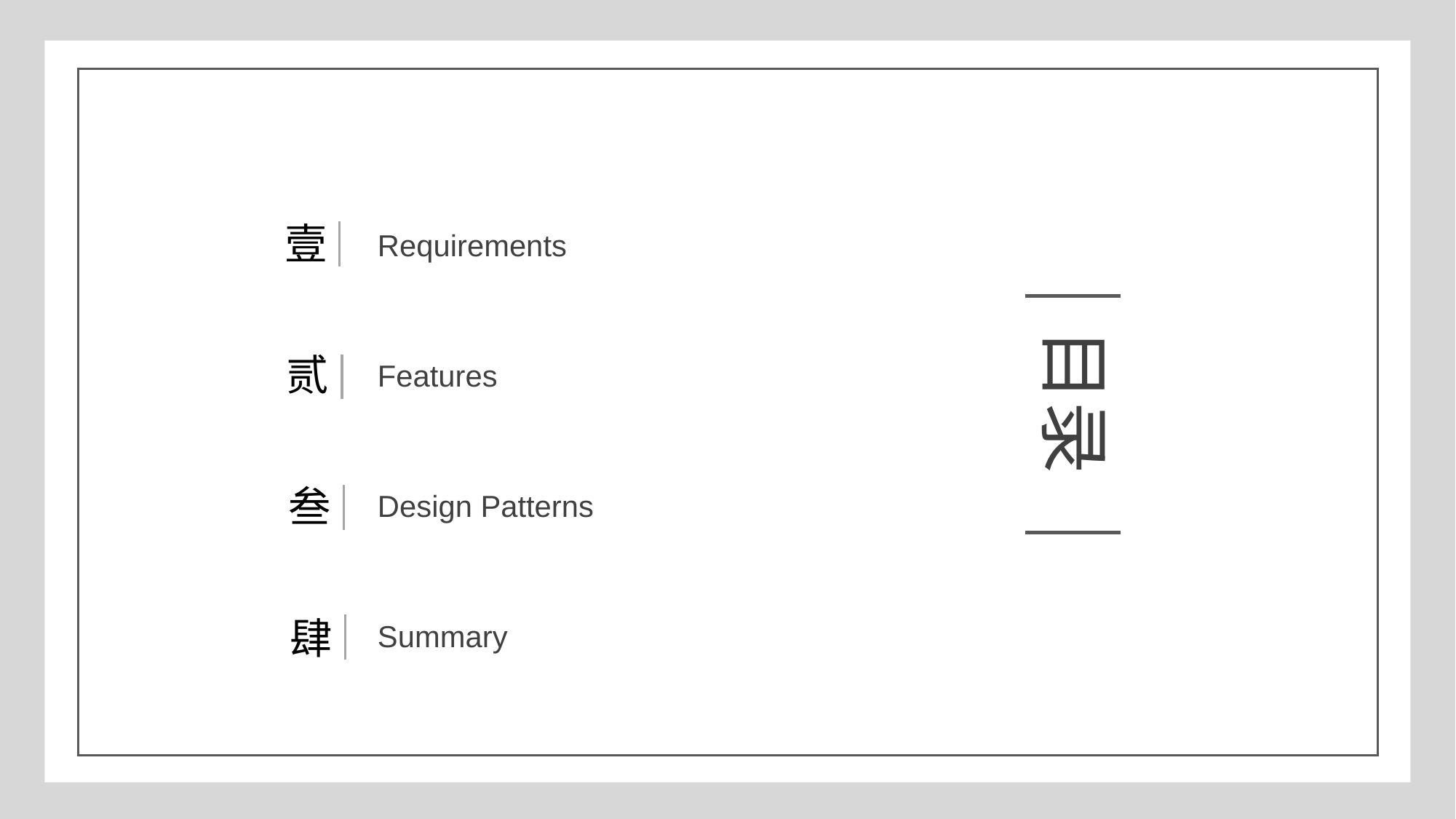

壹
Requirements

贰
Features
叁
Design Patterns
肆
Summary
目录